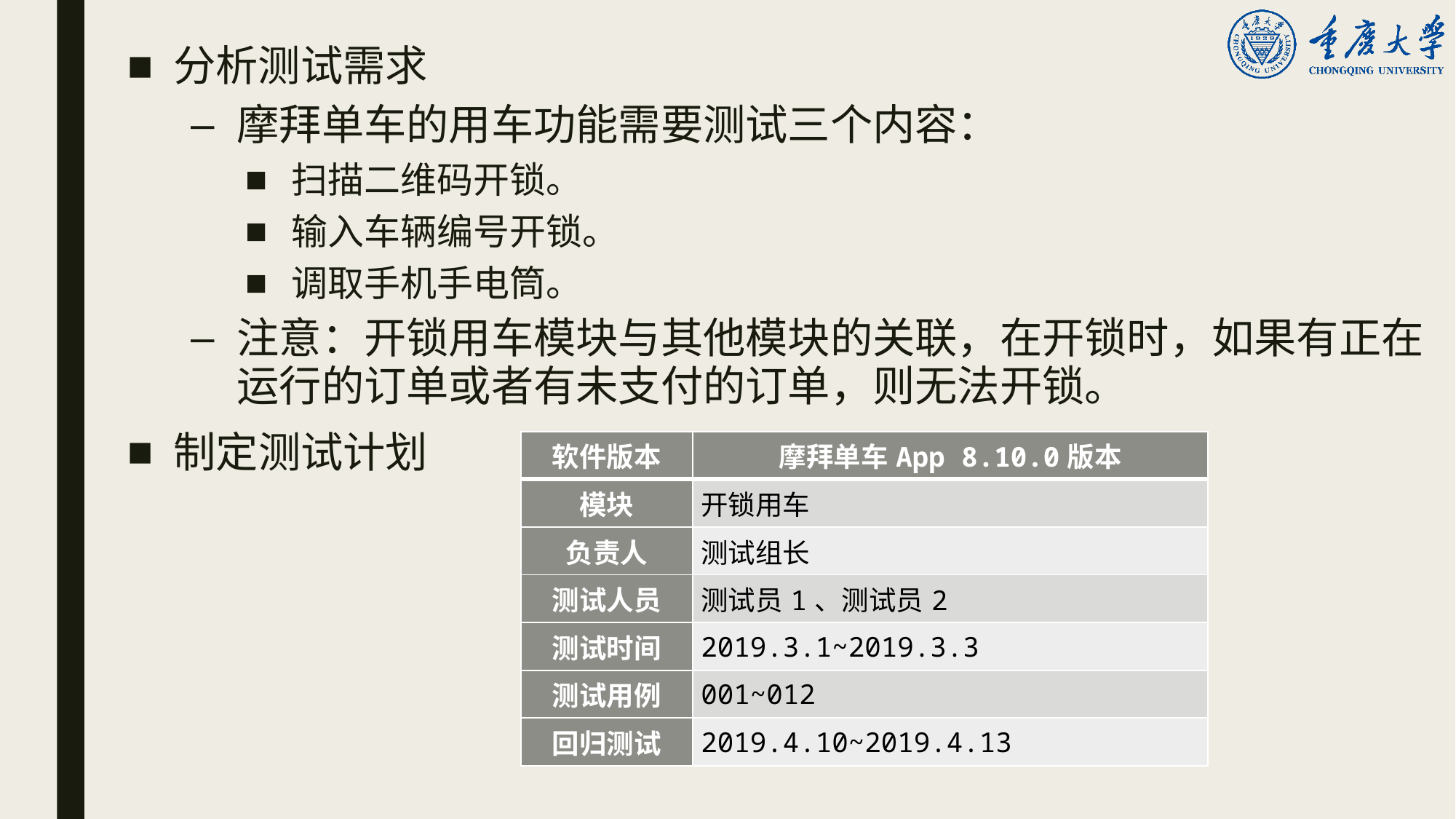

分析测试需求
摩拜单车的用车功能需要测试三个内容：
扫描二维码开锁。
输入车辆编号开锁。
调取手机手电筒。
注意：开锁用车模块与其他模块的关联，在开锁时，如果有正在运行的订单或者有未支付的订单，则无法开锁。
制定测试计划

| 软件版本 | 摩拜单车App 8.10.0版本 |
| --- | --- |
| 模块 | 开锁用车 |
| 负责人 | 测试组长 |
| 测试人员 | 测试员1、测试员2 |
| 测试时间 | 2019.3.1~2019.3.3 |
| 测试用例 | 001~012 |
| 回归测试 | 2019.4.10~2019.4.13 |